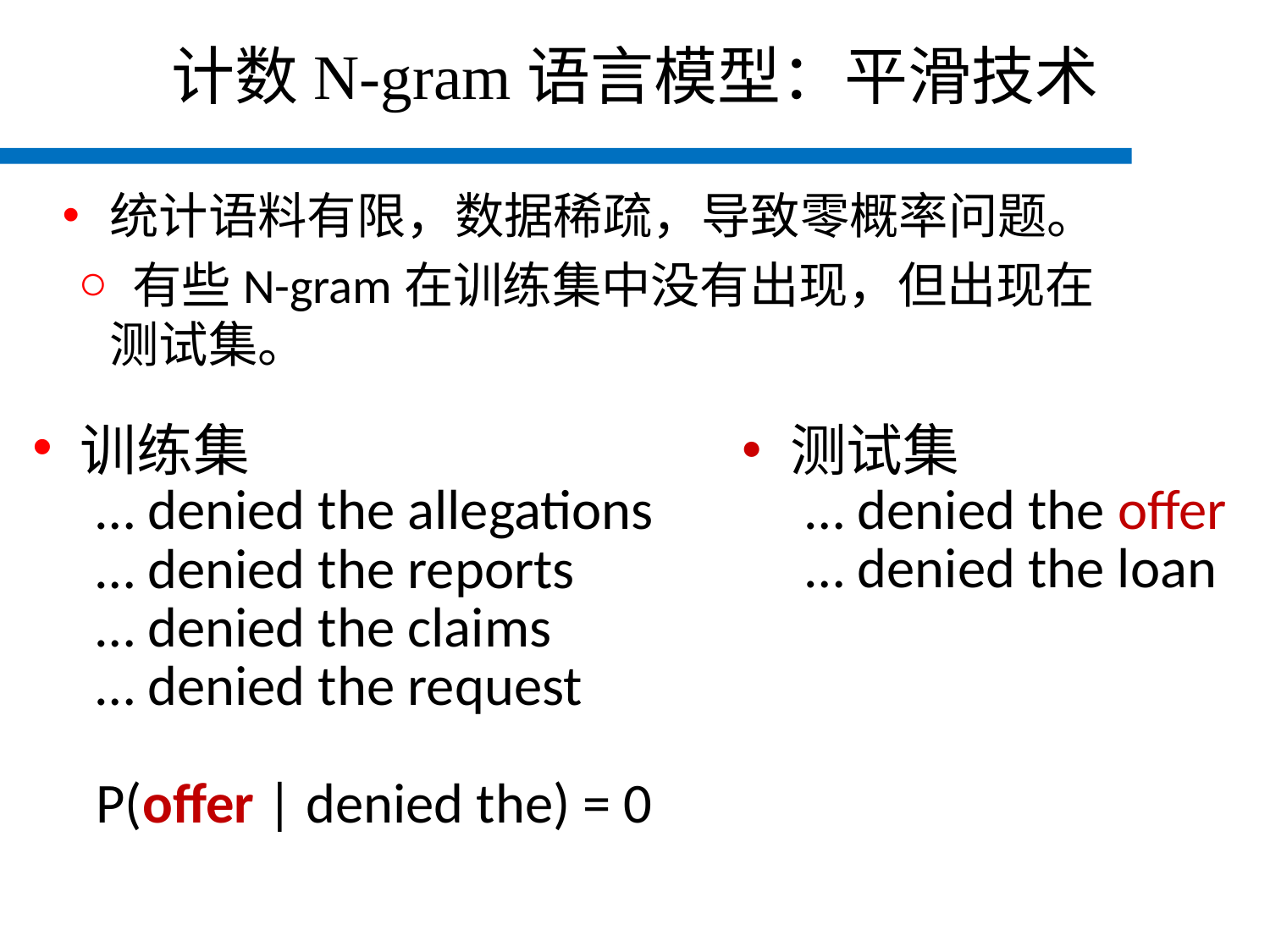

# 计数N-gram语言模型：平滑技术
统计语料有限，数据稀疏，导致零概率问题。
 有些N-gram在训练集中没有出现，但出现在测试集。
训练集
… denied the allegations
… denied the reports
… denied the claims
… denied the request

P(offer | denied the) = 0

测试集
… denied the offer
… denied the loan